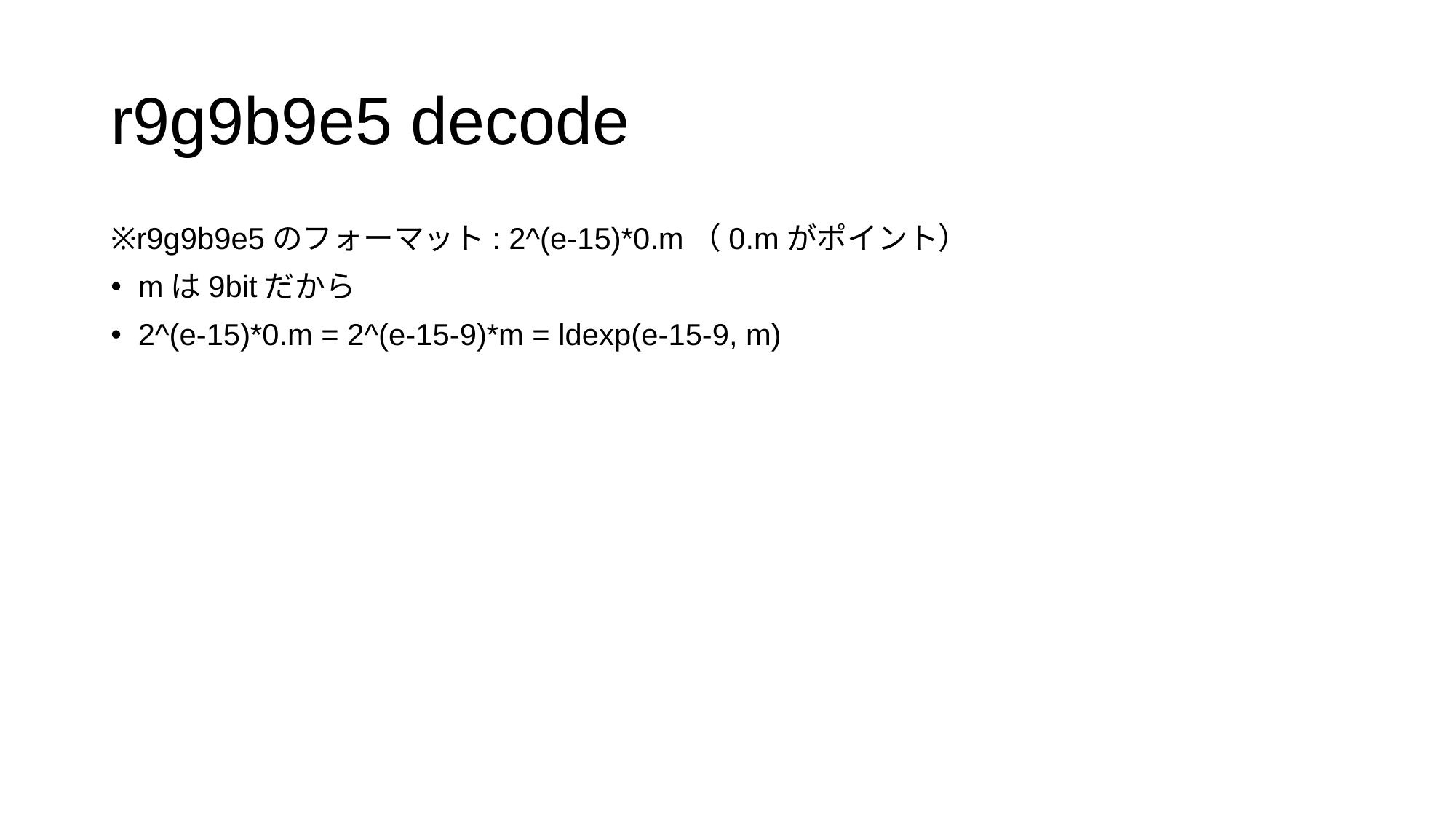

# r9g9b9e5 decode
※r9g9b9e5のフォーマット: 2^(e-15)*0.m（0.mがポイント）
mは9bitだから
2^(e-15)*0.m = 2^(e-15-9)*m = ldexp(e-15-9, m)